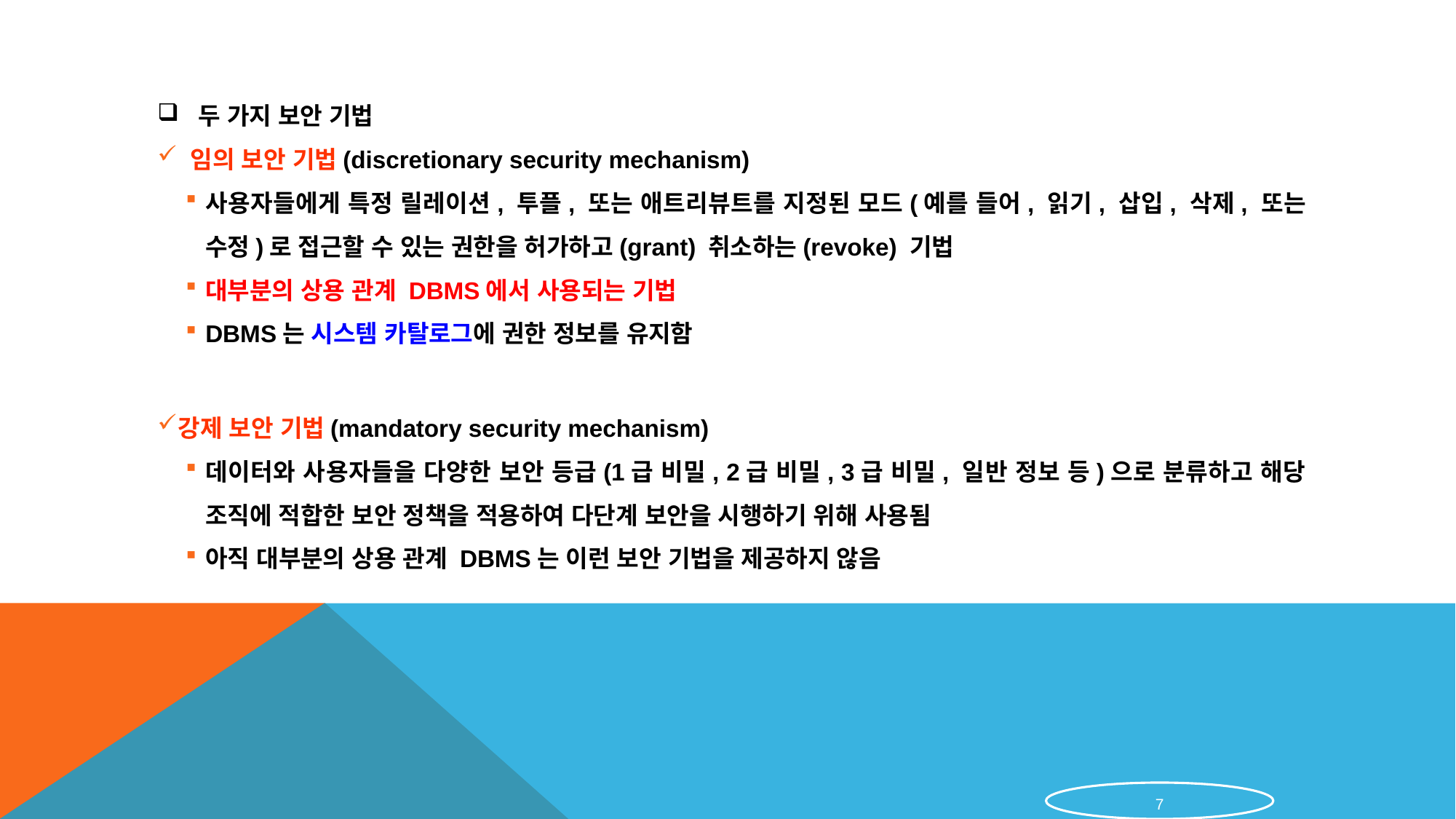

두 가지 보안 기법
 임의 보안 기법(discretionary security mechanism)
사용자들에게 특정 릴레이션, 투플, 또는 애트리뷰트를 지정된 모드(예를 들어, 읽기, 삽입, 삭제, 또는 수정)로 접근할 수 있는 권한을 허가하고(grant) 취소하는(revoke) 기법
대부분의 상용 관계 DBMS에서 사용되는 기법
DBMS는 시스템 카탈로그에 권한 정보를 유지함

강제 보안 기법(mandatory security mechanism)
데이터와 사용자들을 다양한 보안 등급(1급 비밀, 2급 비밀, 3급 비밀, 일반 정보 등)으로 분류하고 해당 조직에 적합한 보안 정책을 적용하여 다단계 보안을 시행하기 위해 사용됨
아직 대부분의 상용 관계 DBMS는 이런 보안 기법을 제공하지 않음

7